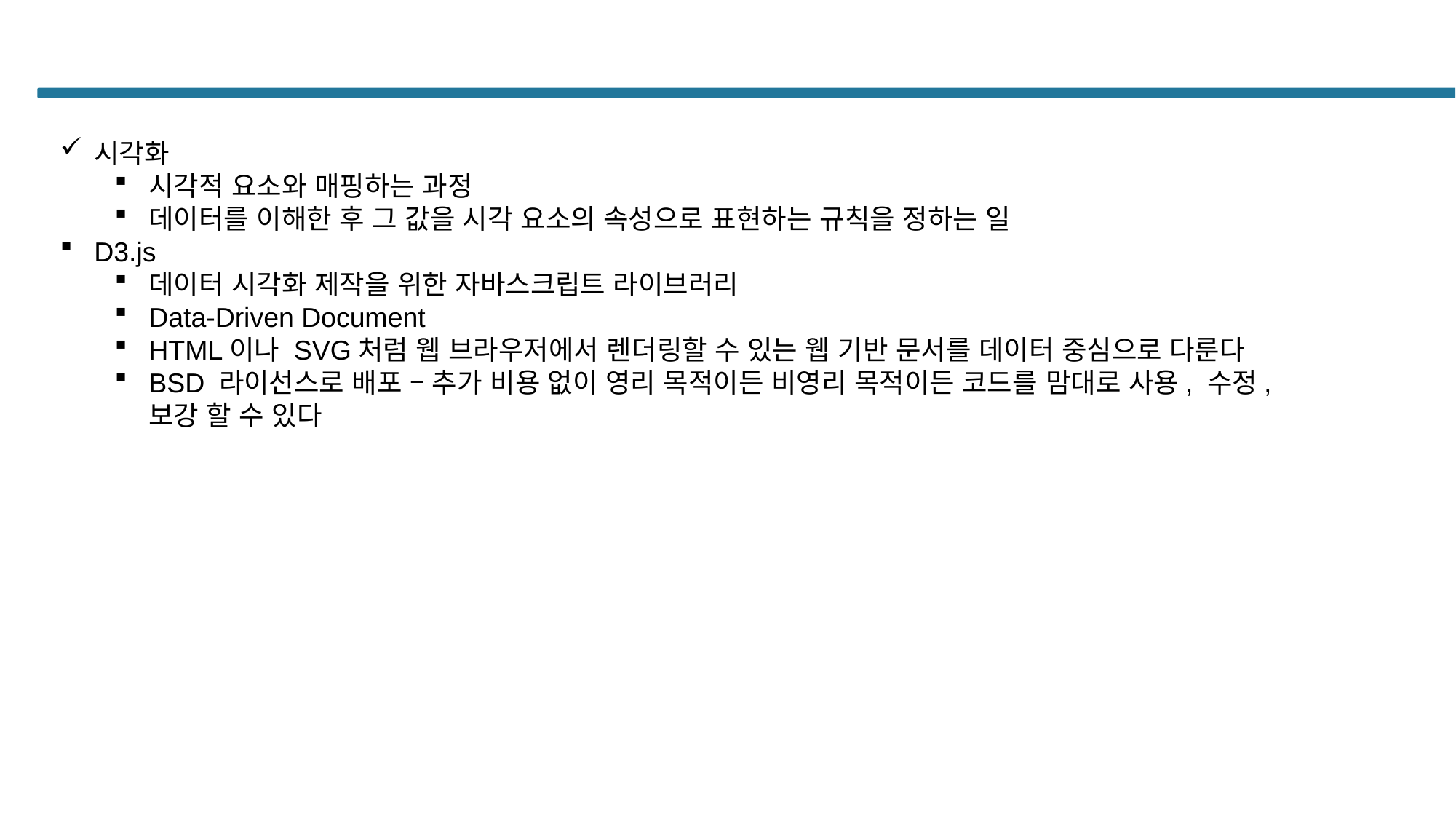

#
시각화
시각적 요소와 매핑하는 과정
데이터를 이해한 후 그 값을 시각 요소의 속성으로 표현하는 규칙을 정하는 일
D3.js
데이터 시각화 제작을 위한 자바스크립트 라이브러리
Data-Driven Document
HTML이나 SVG처럼 웹 브라우저에서 렌더링할 수 있는 웹 기반 문서를 데이터 중심으로 다룬다
BSD 라이선스로 배포 – 추가 비용 없이 영리 목적이든 비영리 목적이든 코드를 맘대로 사용, 수정, 보강 할 수 있다